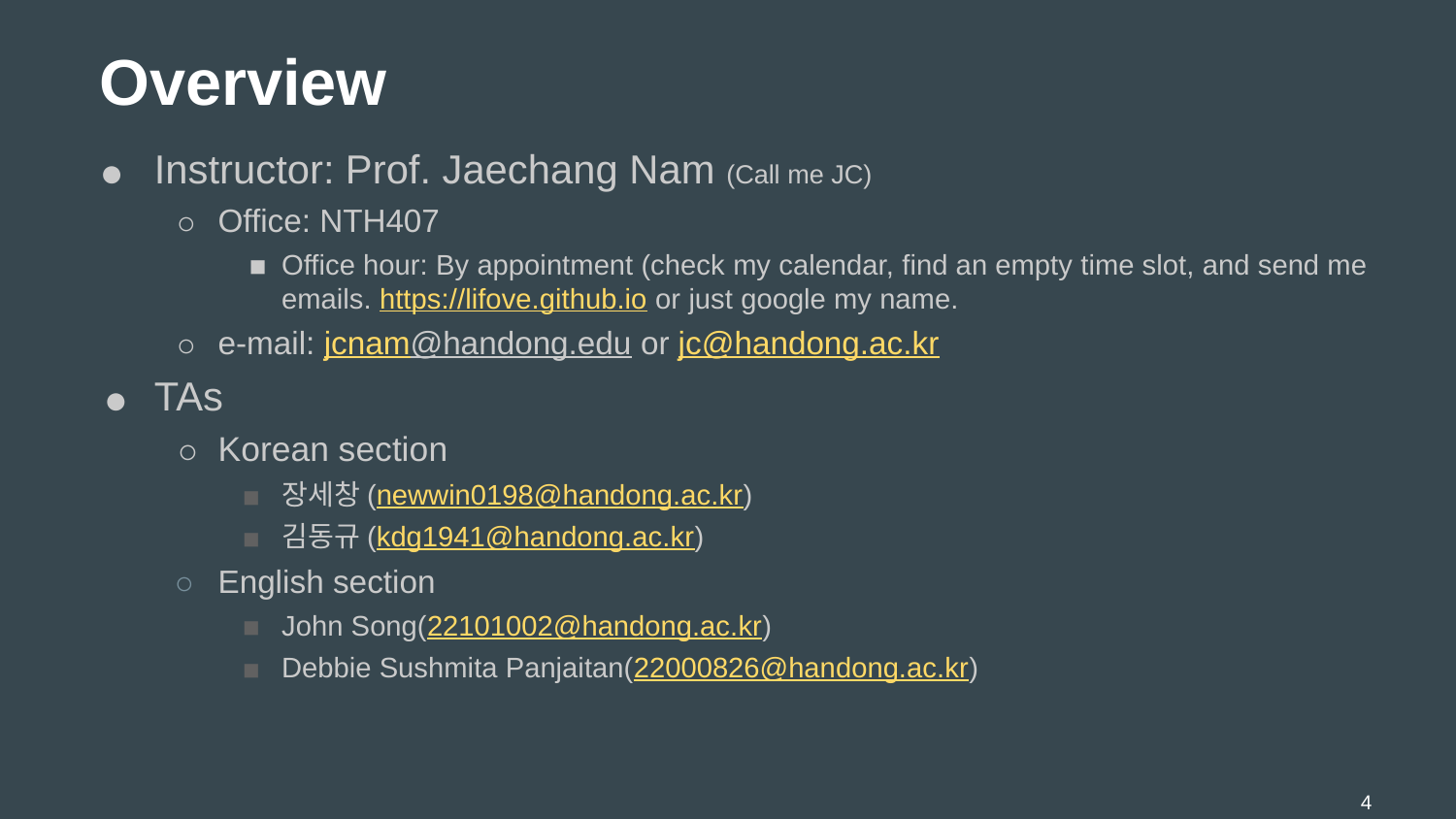

# Overview
Instructor: Prof. Jaechang Nam (Call me JC)
Office: NTH407
Office hour: By appointment (check my calendar, find an empty time slot, and send me emails. https://lifove.github.io or just google my name.
e-mail: jcnam@handong.edu or jc@handong.ac.kr
TAs
Korean section
장세창(newwin0198@handong.ac.kr)
김동규(kdg1941@handong.ac.kr)
English section
John Song(22101002@handong.ac.kr)
Debbie Sushmita Panjaitan(22000826@handong.ac.kr)
4